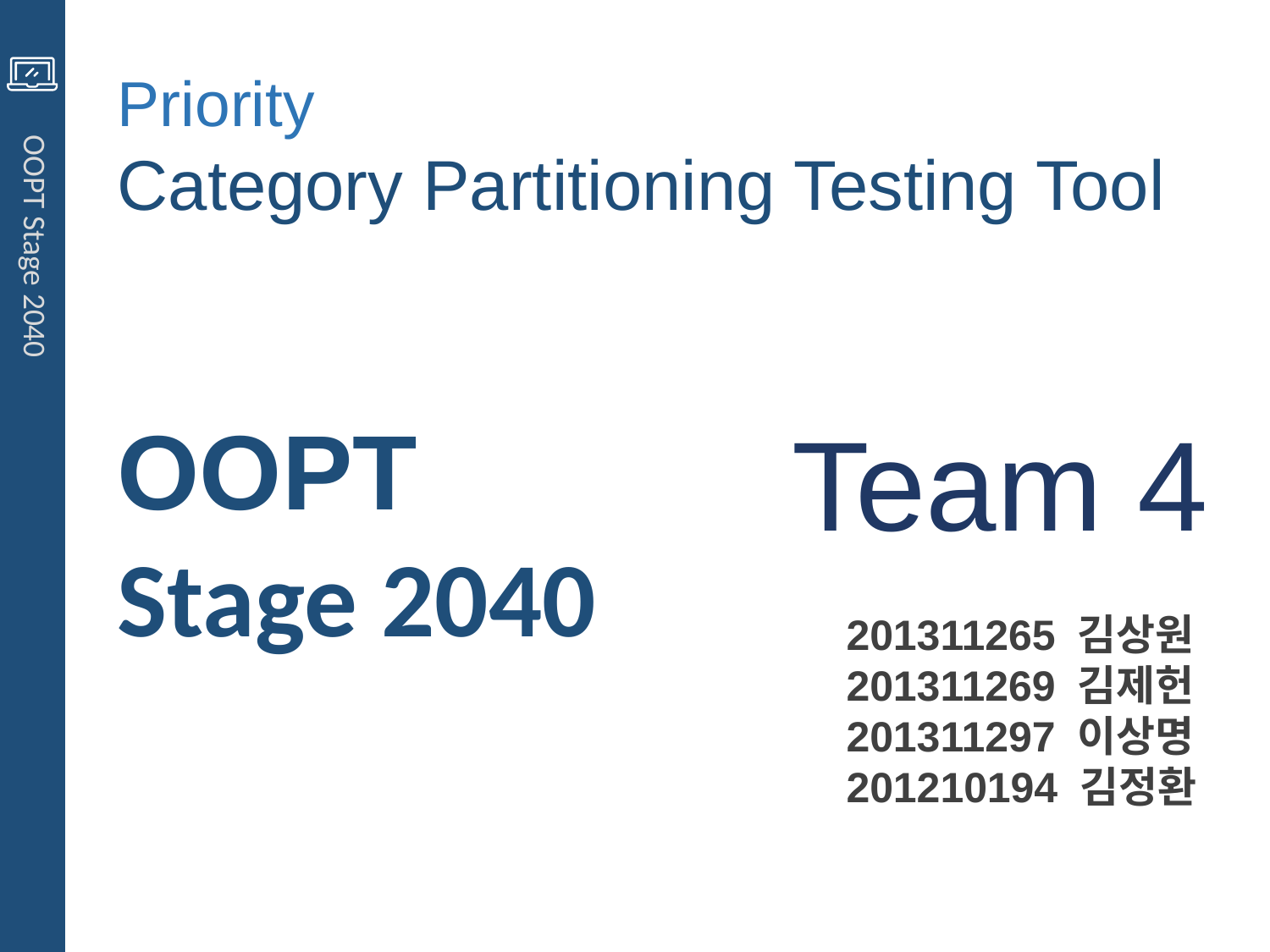

Priority
Category Partitioning Testing Tool
OOPT Stage 2040
OOPT Stage 2040
Team 4
201311265 김상원
201311269 김제헌
201311297 이상명
201210194 김정환